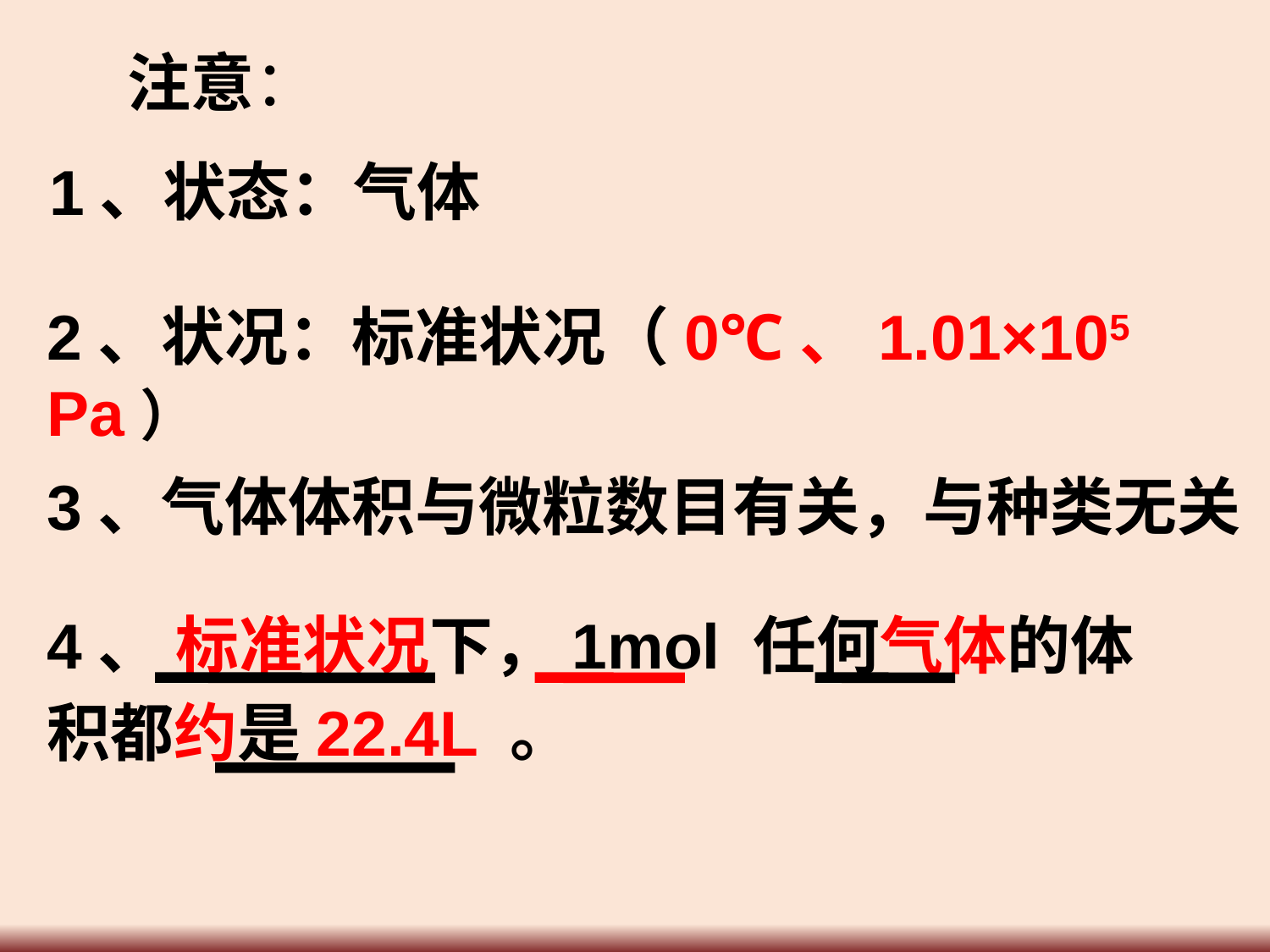

注意：
 1、状态：气体
2、状况：标准状况（0℃、1.01×105 Pa）
3、气体体积与微粒数目有关，与种类无关
4、 标准状况下，1mol 任何气体的体积都约是22.4L 。